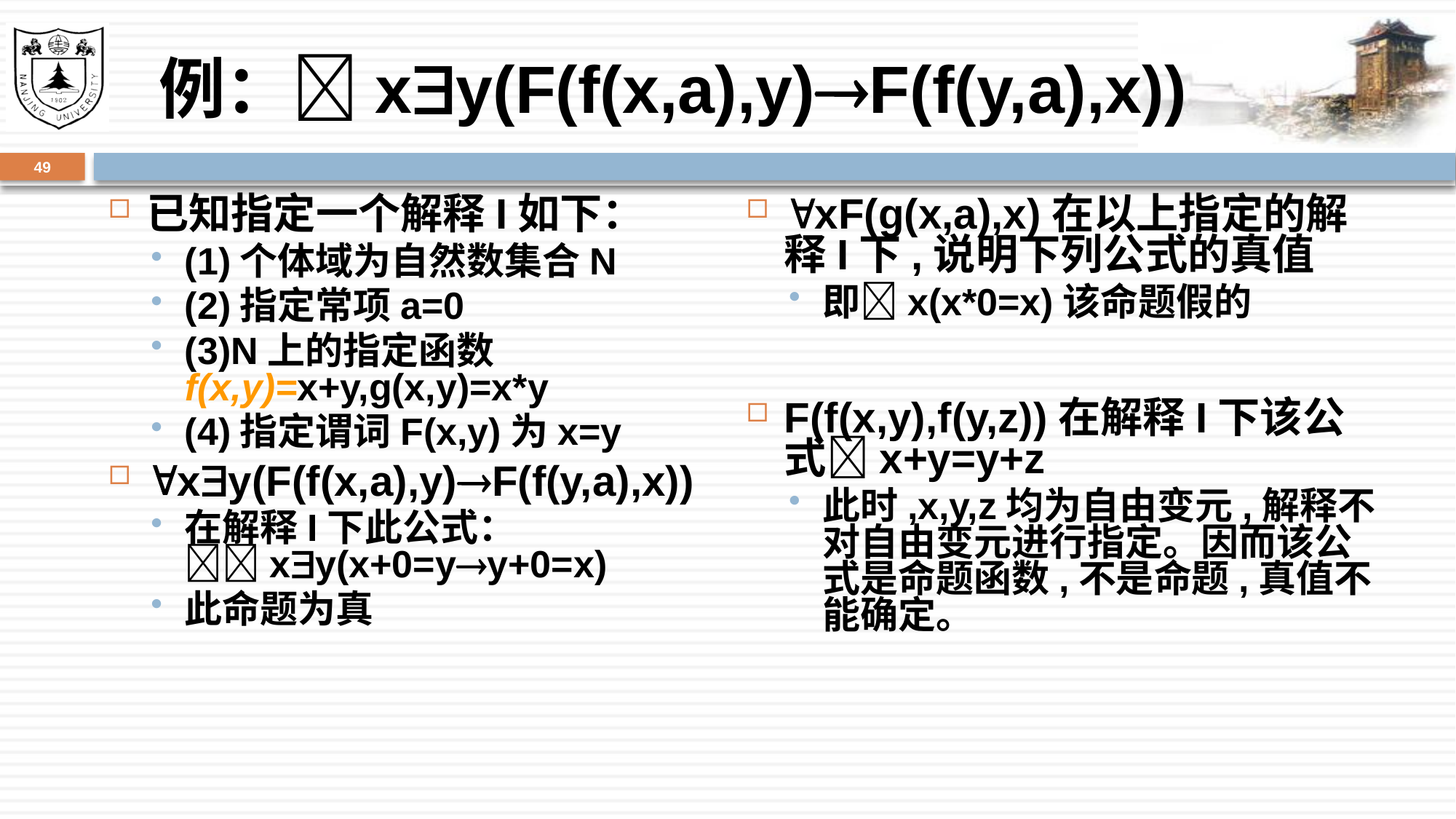

# 例：∀x∃y(F(f(x,a),y)→F(f(y,a),x))
49
已知指定一个解释I如下：
(1)个体域为自然数集合N
(2)指定常项a=0
(3)N上的指定函数f(x,y)=x+y,g(x,y)=x*y
(4)指定谓词F(x,y)为x=y
∀x∃y(F(f(x,a),y)→F(f(y,a),x))
在解释I下此公式：⇔∀x∃y(x+0=y→y+0=x)
此命题为真

∀xF(g(x,a),x)在以上指定的解释I下,说明下列公式的真值
即∀x(x*0=x)该命题假的

F(f(x,y),f(y,z))在解释I下该公式⇔x+y=y+z
此时,x,y,z均为自由变元,解释不对自由变元进行指定。因而该公式是命题函数,不是命题,真值不能确定。